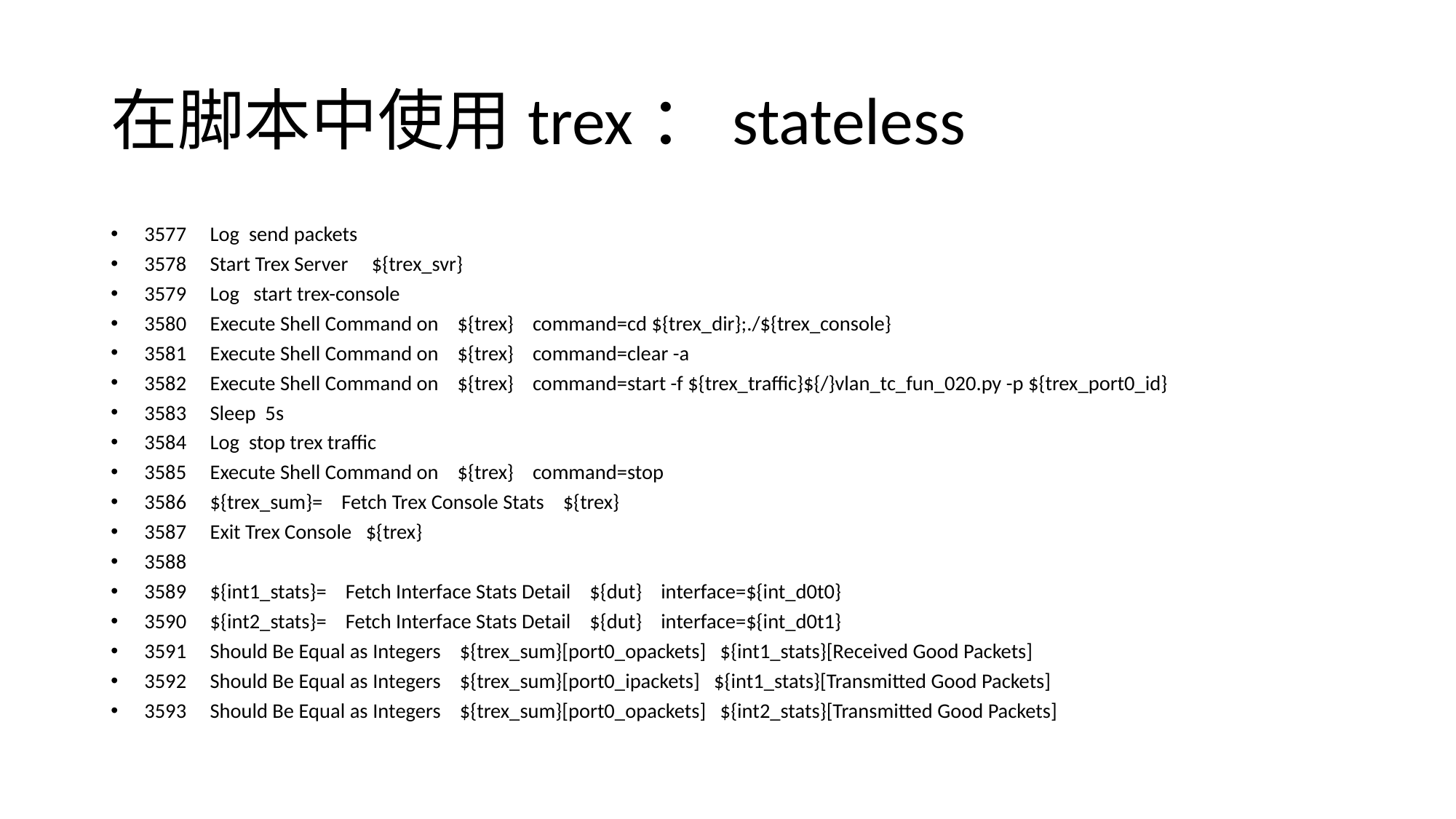

# 在脚本中使用trex：stateless
3577     Log  send packets
3578     Start Trex Server     ${trex_svr}
3579     Log   start trex-console
3580     Execute Shell Command on    ${trex}    command=cd ${trex_dir};./${trex_console}
3581     Execute Shell Command on    ${trex}    command=clear -a
3582     Execute Shell Command on    ${trex}    command=start -f ${trex_traffic}${/}vlan_tc_fun_020.py -p ${trex_port0_id}
3583     Sleep  5s
3584     Log  stop trex traffic
3585     Execute Shell Command on    ${trex}    command=stop
3586     ${trex_sum}=    Fetch Trex Console Stats    ${trex}
3587     Exit Trex Console   ${trex}
3588
3589     ${int1_stats}=    Fetch Interface Stats Detail    ${dut}    interface=${int_d0t0}
3590     ${int2_stats}=    Fetch Interface Stats Detail    ${dut}    interface=${int_d0t1}
3591     Should Be Equal as Integers    ${trex_sum}[port0_opackets]   ${int1_stats}[Received Good Packets]
3592     Should Be Equal as Integers    ${trex_sum}[port0_ipackets]   ${int1_stats}[Transmitted Good Packets]
3593     Should Be Equal as Integers    ${trex_sum}[port0_opackets]   ${int2_stats}[Transmitted Good Packets]